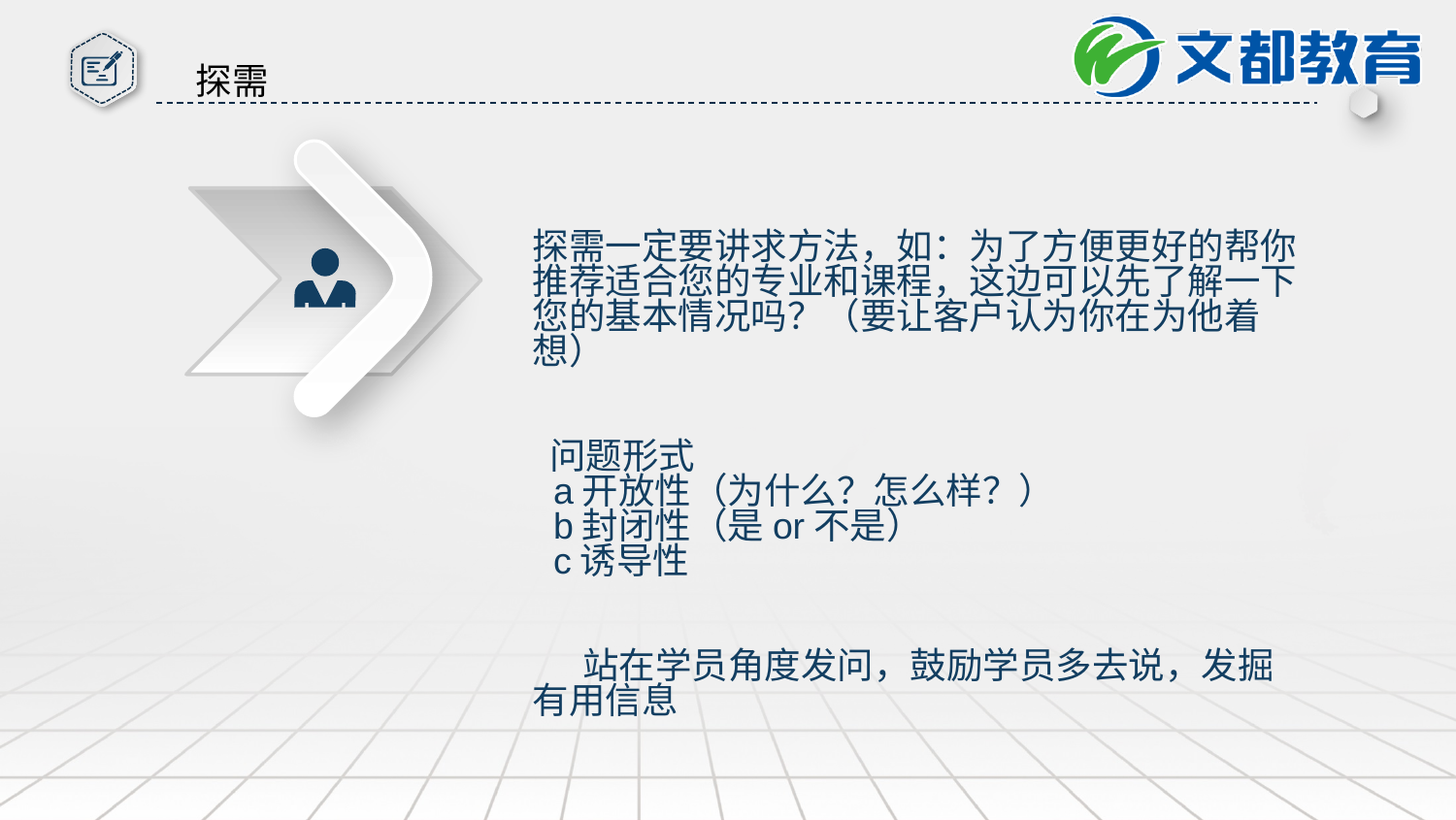

探需

探需一定要讲求方法，如：为了方便更好的帮你推荐适合您的专业和课程，这边可以先了解一下您的基本情况吗？（要让客户认为你在为他着想）

 问题形式
  a开放性（为什么？怎么样？）
  b封闭性（是or不是）
  c诱导性

     站在学员角度发问，鼓励学员多去说，发掘有用信息